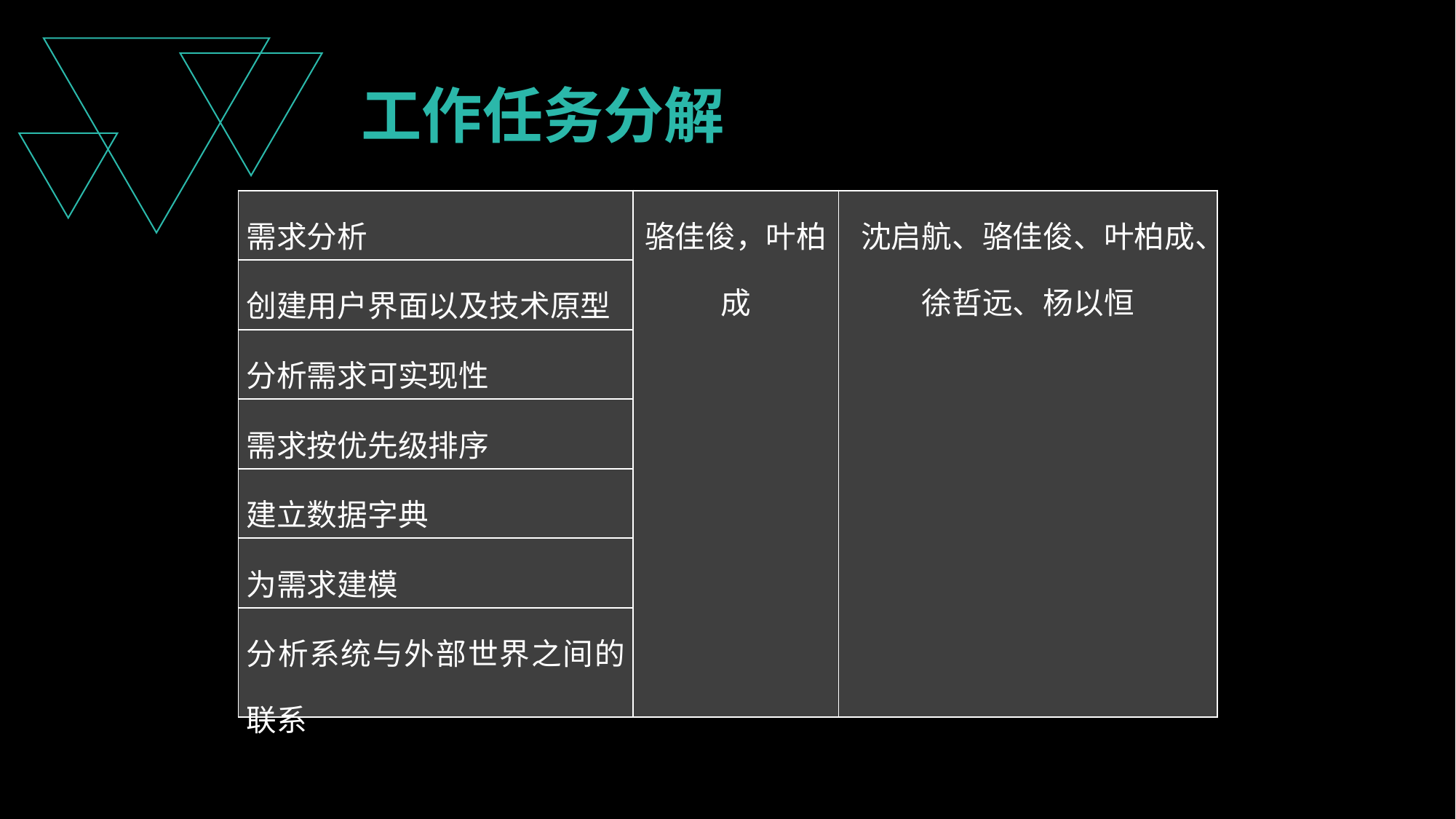

工作任务分解

| 需求分析 | 骆佳俊，叶柏成 | 沈启航、骆佳俊、叶柏成、徐哲远、杨以恒 |
| --- | --- | --- |
| 创建用户界面以及技术原型 |  |  |
| 分析需求可实现性 |  |  |
| 需求按优先级排序 |  |  |
| 建立数据字典 |  |  |
| 为需求建模 |  |  |
| 分析系统与外部世界之间的联系 |  |  |